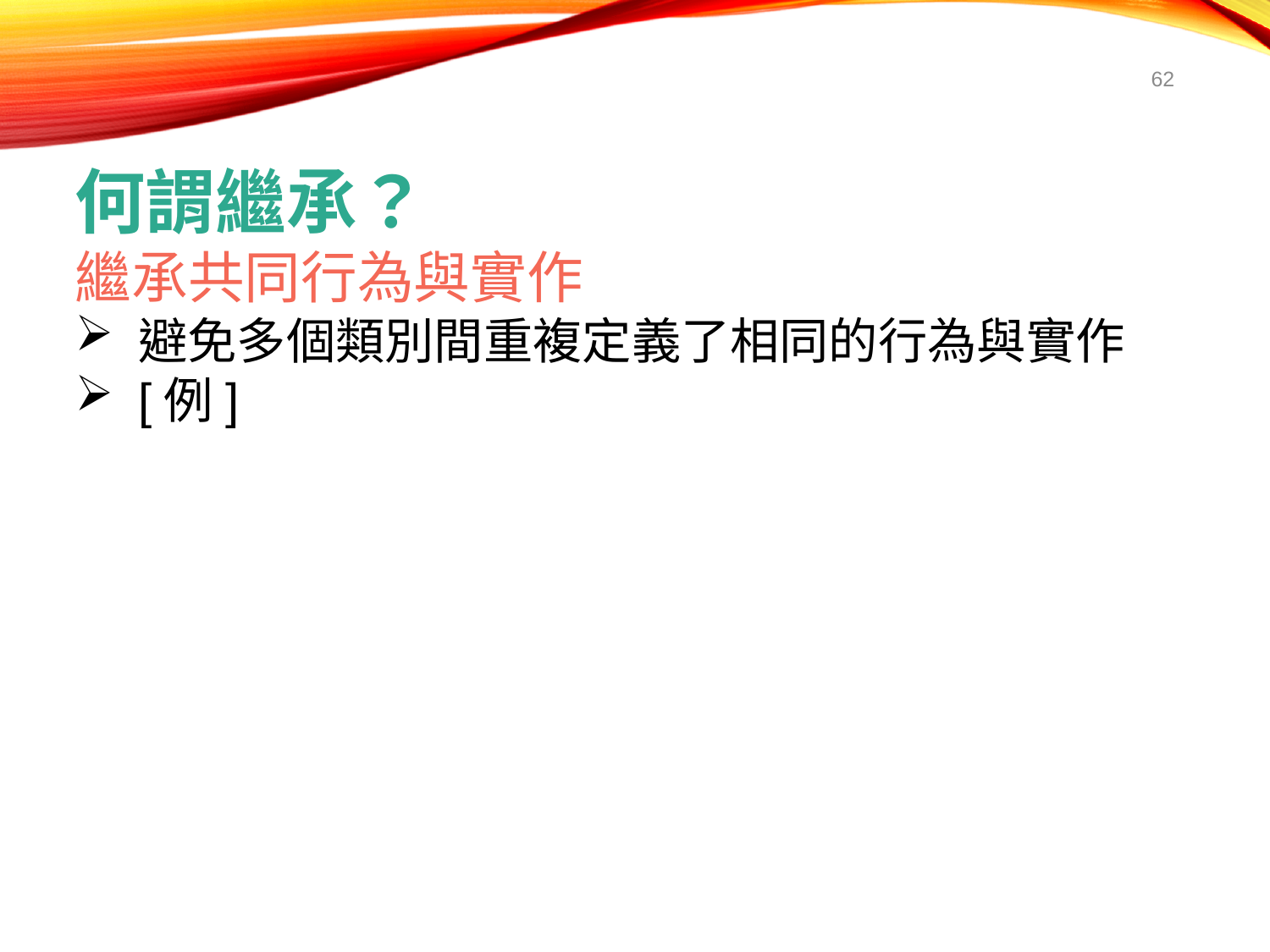

62
何謂繼承？
繼承共同行為與實作
避免多個類別間重複定義了相同的行為與實作
[例]